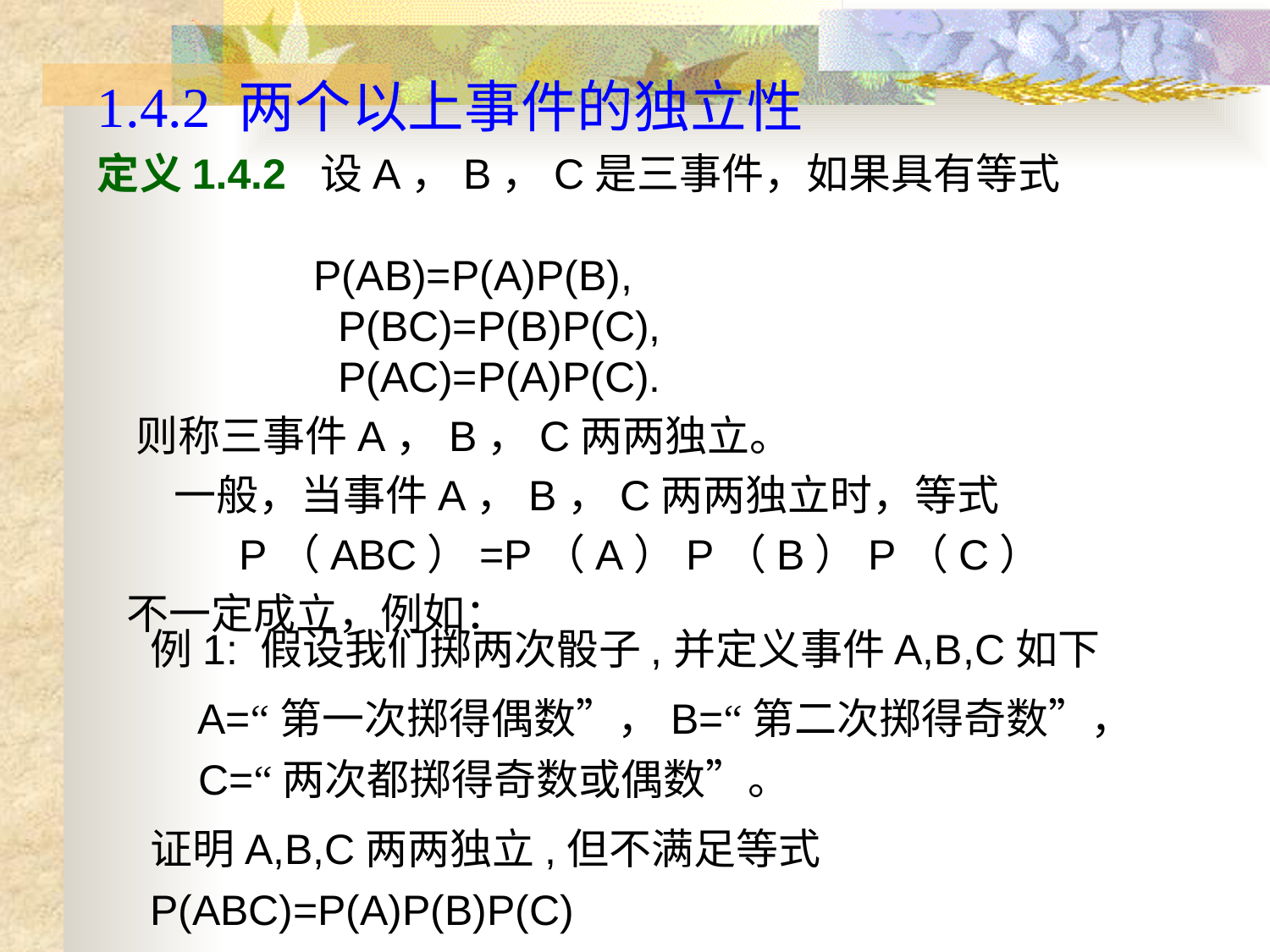

1.4.2 两个以上事件的独立性
定义1.4.2  设A，B，C是三事件，如果具有等式
               P(AB)=P(A)P(B),
               P(BC)=P(B)P(C),
               P(AC)=P(A)P(C).
   则称三事件A，B，C两两独立。
       一般，当事件A，B，C两两独立时，等式
            P（ABC）=P（A）P（B）P（C）
  不一定成立，例如：

例1: 假设我们掷两次骰子,并定义事件A,B,C如下
    A=“第一次掷得偶数”，B=“第二次掷得奇数”，
    C=“两次都掷得奇数或偶数”。
证明A,B,C两两独立,但不满足等式P(ABC)=P(A)P(B)P(C)